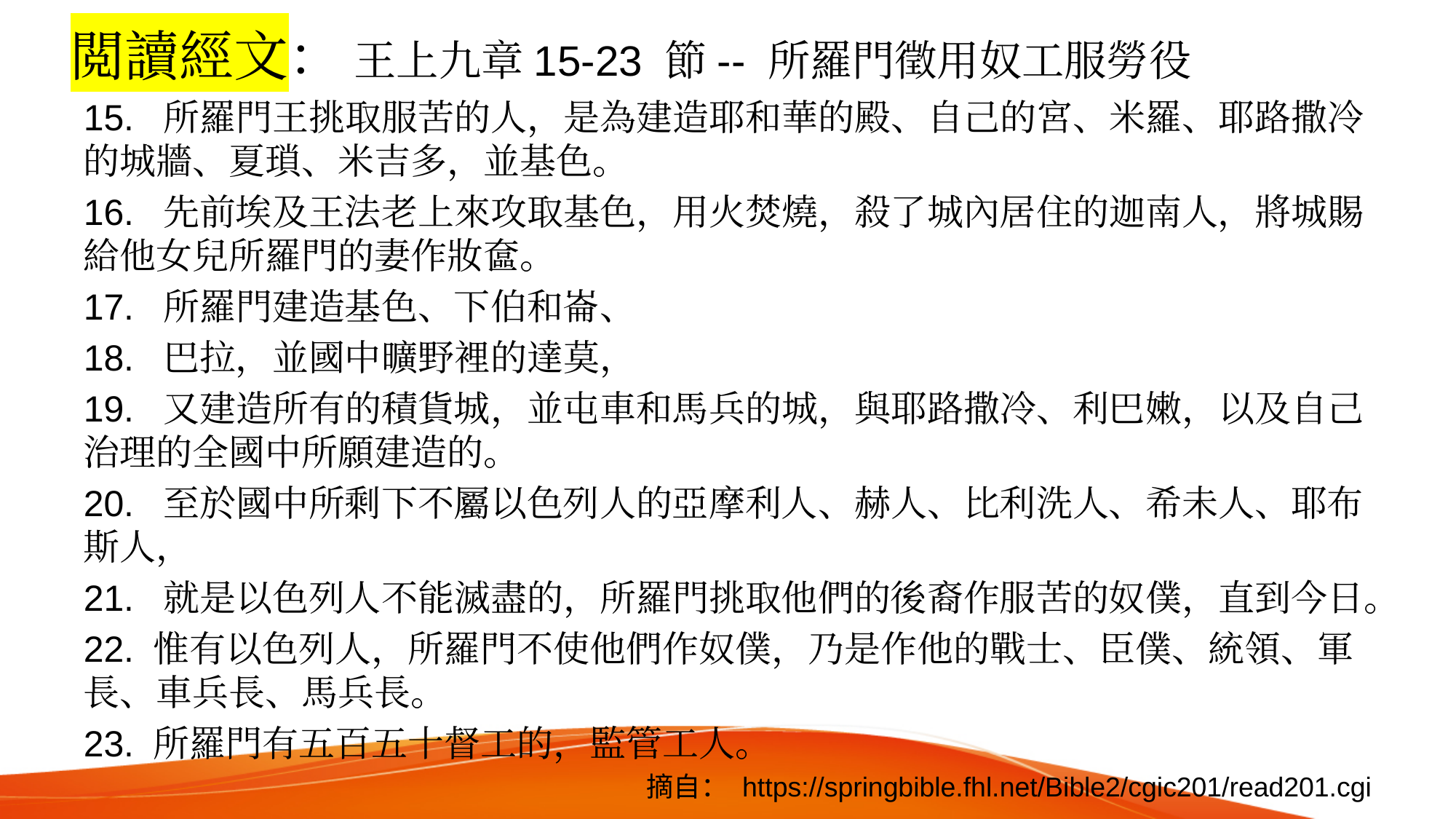

# 閲讀經文： 王上九章15-23 節-- 所羅門徵用奴工服勞役
15.  所羅門王挑取服苦的人，是為建造耶和華的殿、自己的宮、米羅、耶路撒冷的城牆、夏瑣、米吉多，並基色。
16.  先前埃及王法老上來攻取基色，用火焚燒，殺了城內居住的迦南人，將城賜給他女兒所羅門的妻作妝奩。
17.  所羅門建造基色、下伯和崙、
18.  巴拉，並國中曠野裡的達莫，
19.  又建造所有的積貨城，並屯車和馬兵的城，與耶路撒冷、利巴嫩，以及自己治理的全國中所願建造的。
20.  至於國中所剩下不屬以色列人的亞摩利人、赫人、比利洗人、希未人、耶布斯人，
21.  就是以色列人不能滅盡的，所羅門挑取他們的後裔作服苦的奴僕，直到今日。
22. 惟有以色列人，所羅門不使他們作奴僕，乃是作他的戰士、臣僕、統領、軍長、車兵長、馬兵長。
23. 所羅門有五百五十督工的，監管工人。
摘自： https://springbible.fhl.net/Bible2/cgic201/read201.cgi